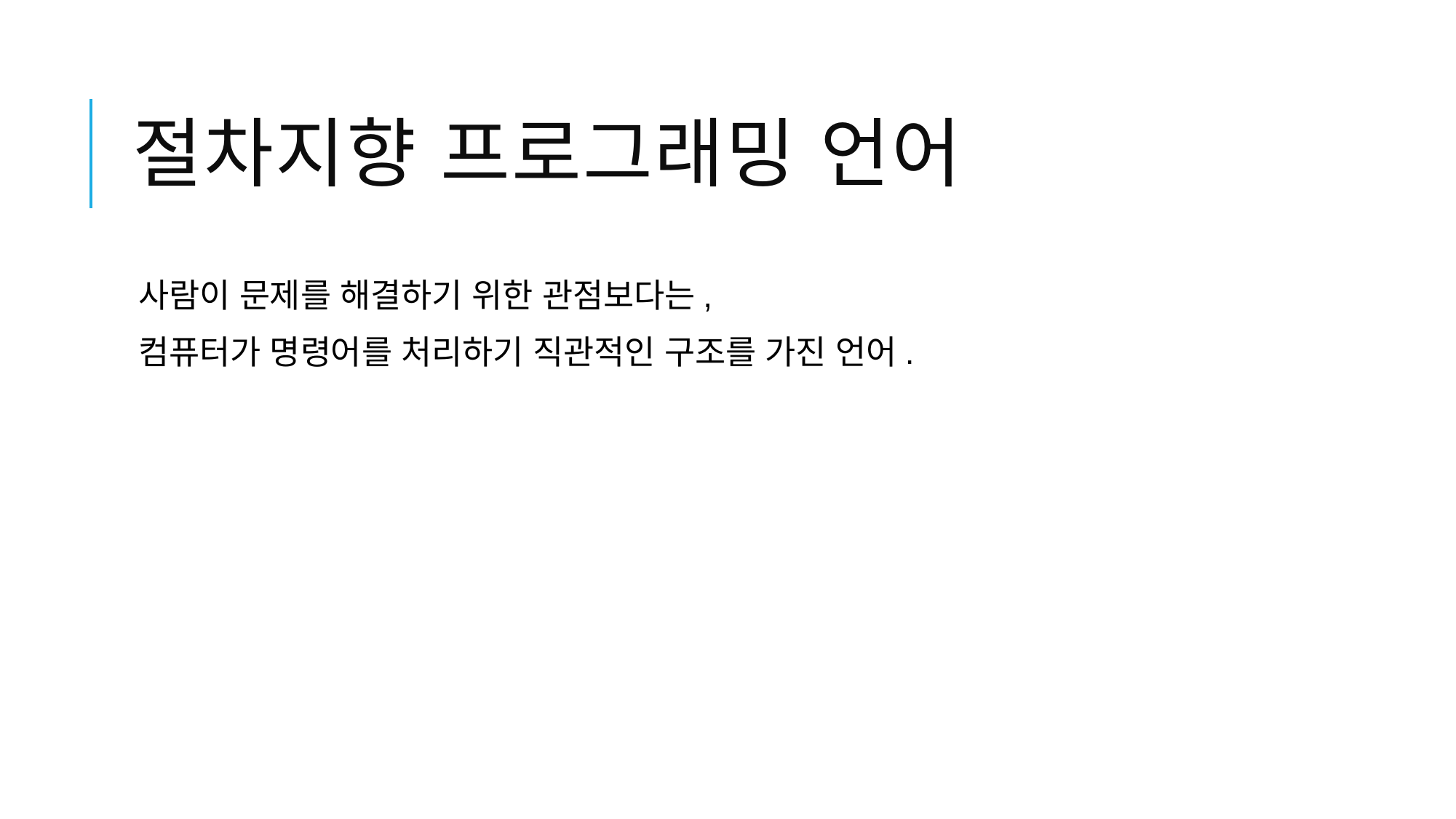

# 절차지향 프로그래밍 언어
사람이 문제를 해결하기 위한 관점보다는,
컴퓨터가 명령어를 처리하기 직관적인 구조를 가진 언어.